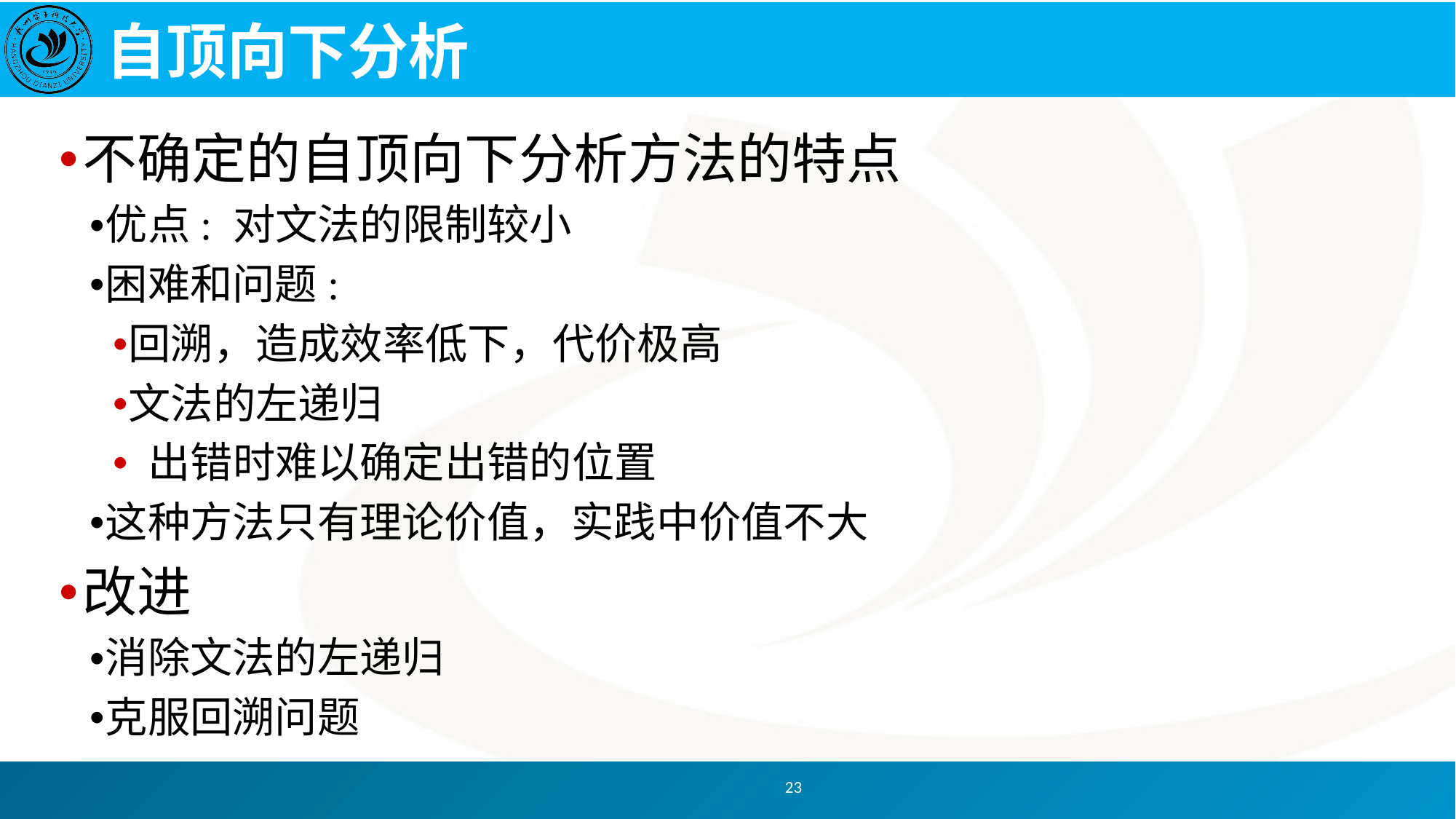

# 自顶向下分析
不确定的自顶向下分析方法的特点
优点: 对文法的限制较小
困难和问题:
回溯，造成效率低下，代价极高
文法的左递归
 出错时难以确定出错的位置
这种方法只有理论价值，实践中价值不大
改进
消除文法的左递归
克服回溯问题
23